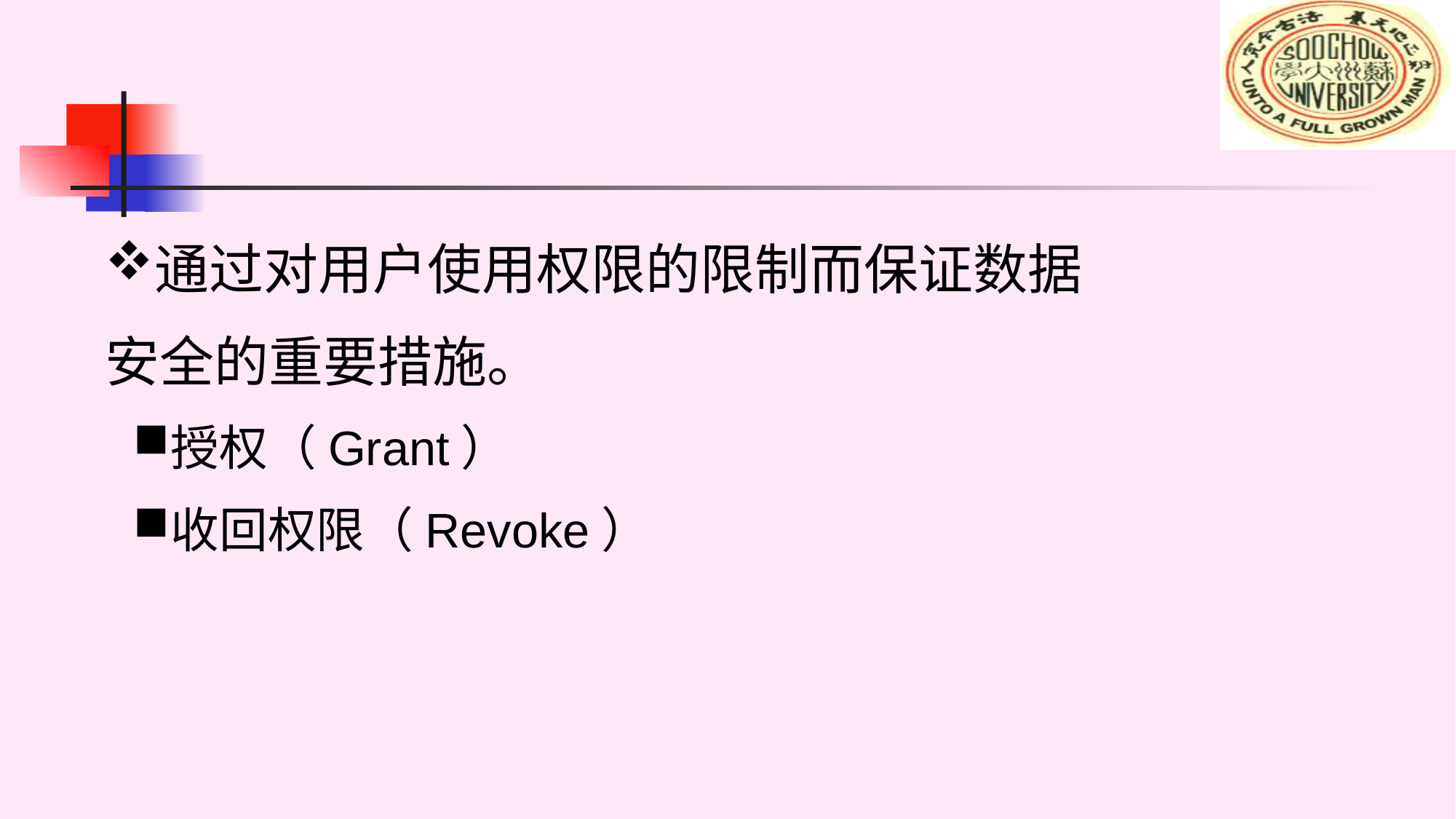

数 据 控 制 (DCL)
通过对用户使用权限的限制而保证数据
安全的重要措施。
授权（Grant）
收回权限（Revoke）